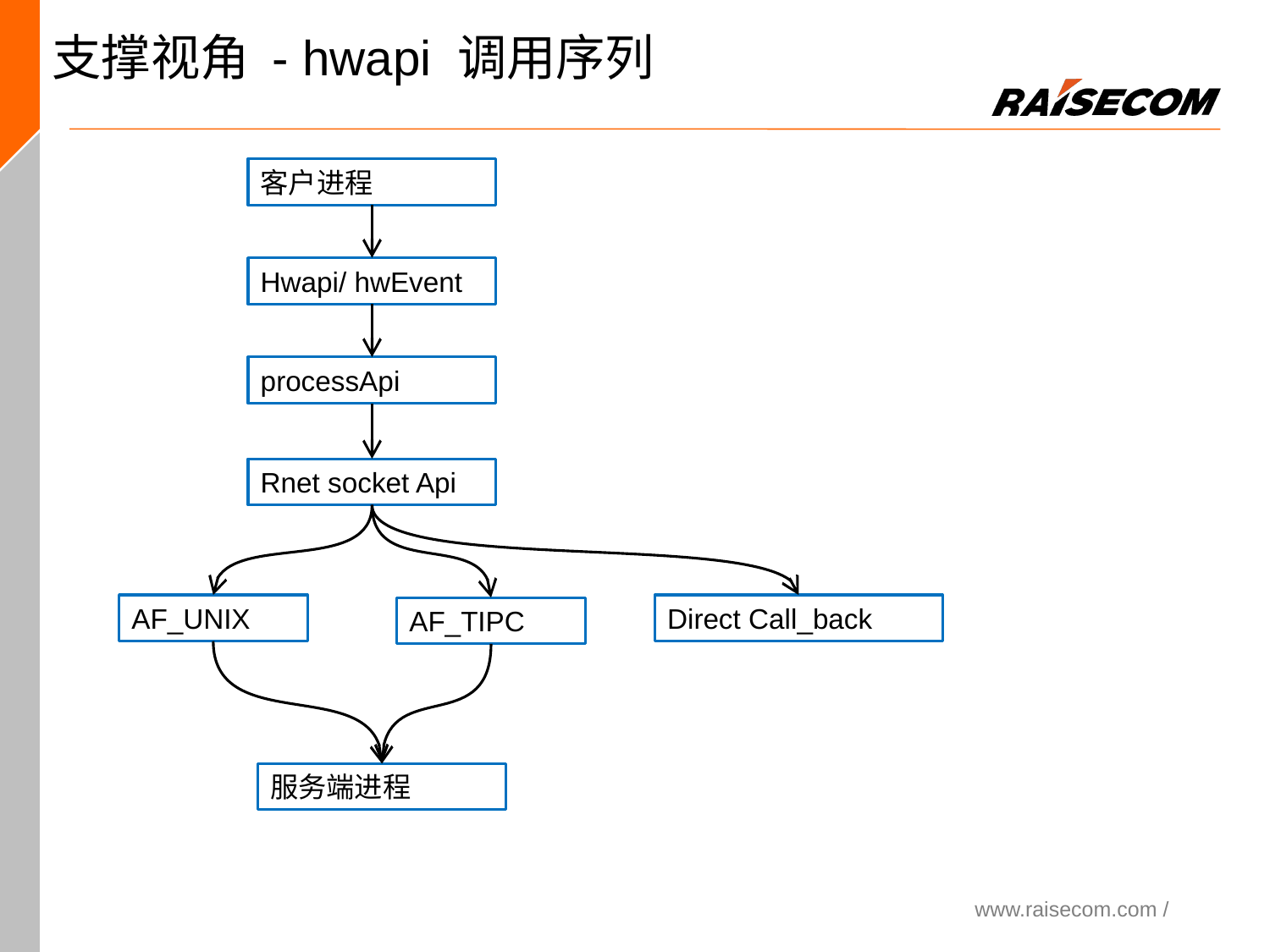

支撑视角 - hwapi 调用序列
客户进程
Hwapi/ hwEvent
processApi
Rnet socket Api
AF_UNIX
Direct Call_back
AF_TIPC
服务端进程